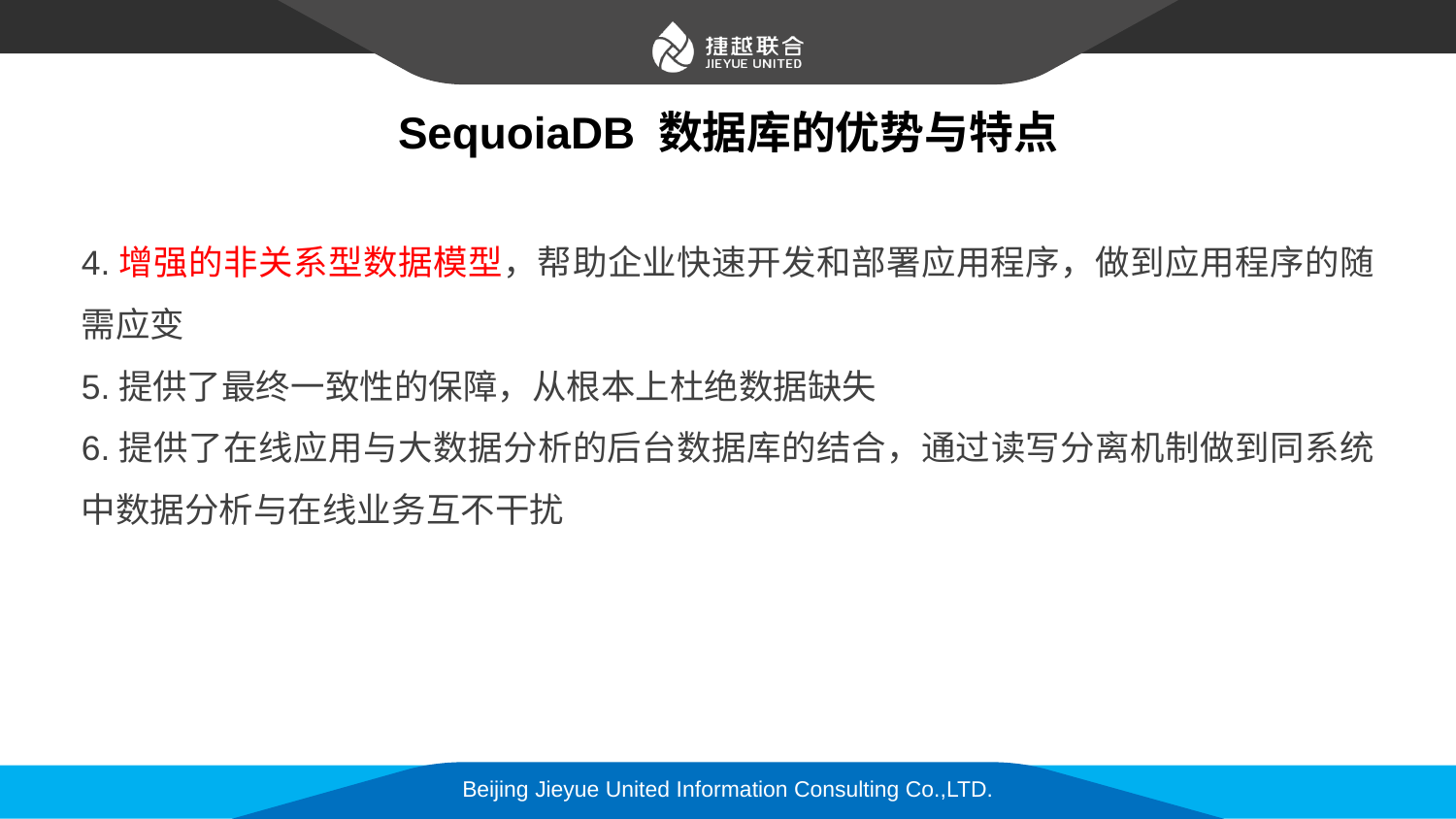

# SequoiaDB 数据库的优势与特点

4.增强的非关系型数据模型，帮助企业快速开发和部署应用程序，做到应用程序的随需应变
5.提供了最终一致性的保障，从根本上杜绝数据缺失
6.提供了在线应用与大数据分析的后台数据库的结合，通过读写分离机制做到同系统中数据分析与在线业务互不干扰